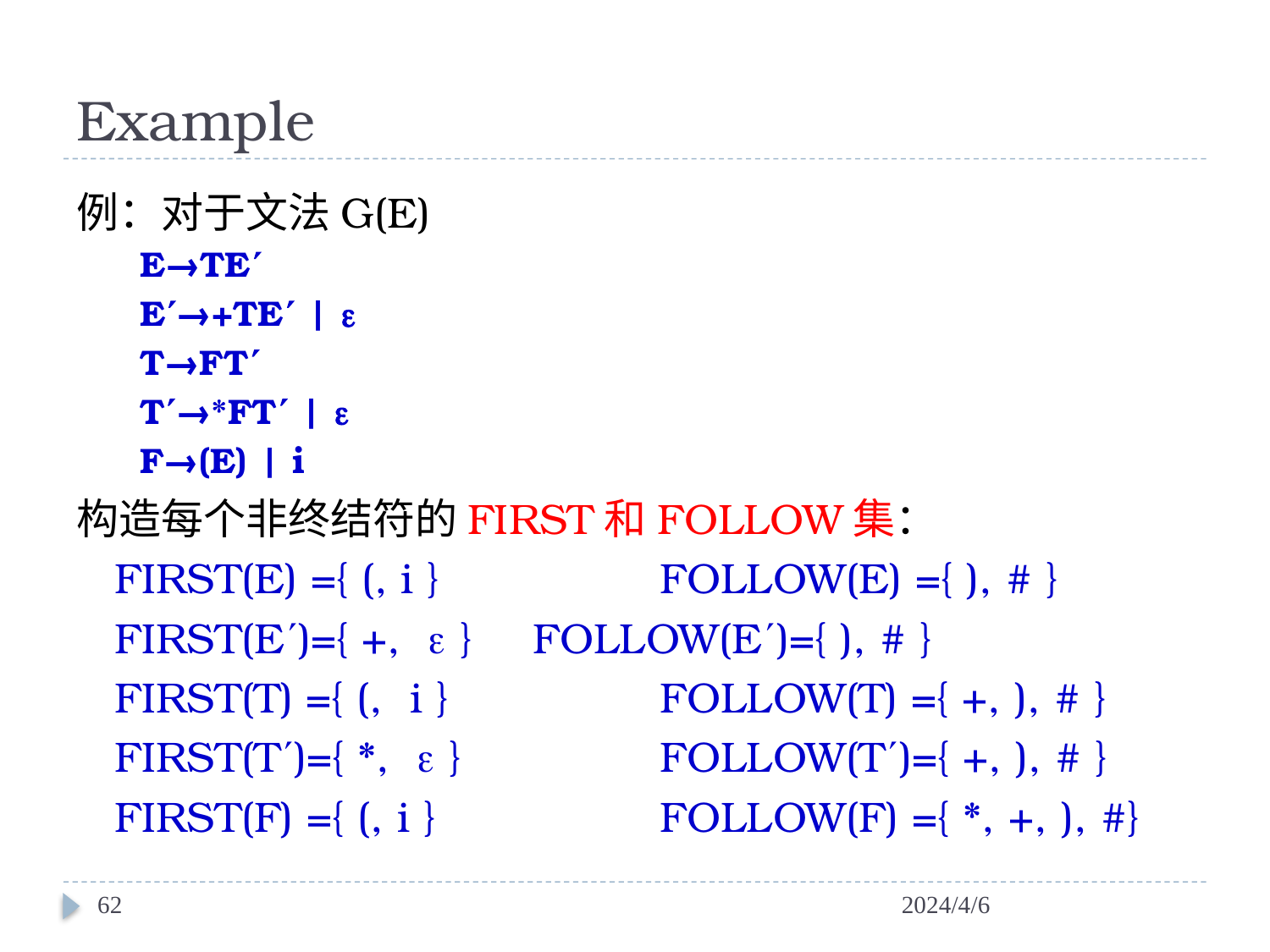

# Example
例：对于文法G(E)
E→TE′
E′→+TE′ | ε
T→FT′
T′→*FT′ | ε
F→(E) | i
构造每个非终结符的FIRST和FOLLOW集：
FIRST(E) ={ (, i }		FOLLOW(E) ={ ), # }
FIRST(E′)={ +,  ε }	FOLLOW(E′)={ ), # }
FIRST(T) ={ (,  i }		FOLLOW(T) ={ +, ), # }
FIRST(T′)={ *,  ε }		FOLLOW(T′)={ +, ), # }
FIRST(F) ={ (, i }		FOLLOW(F) ={ *, +, ), #}

62
2024/4/6